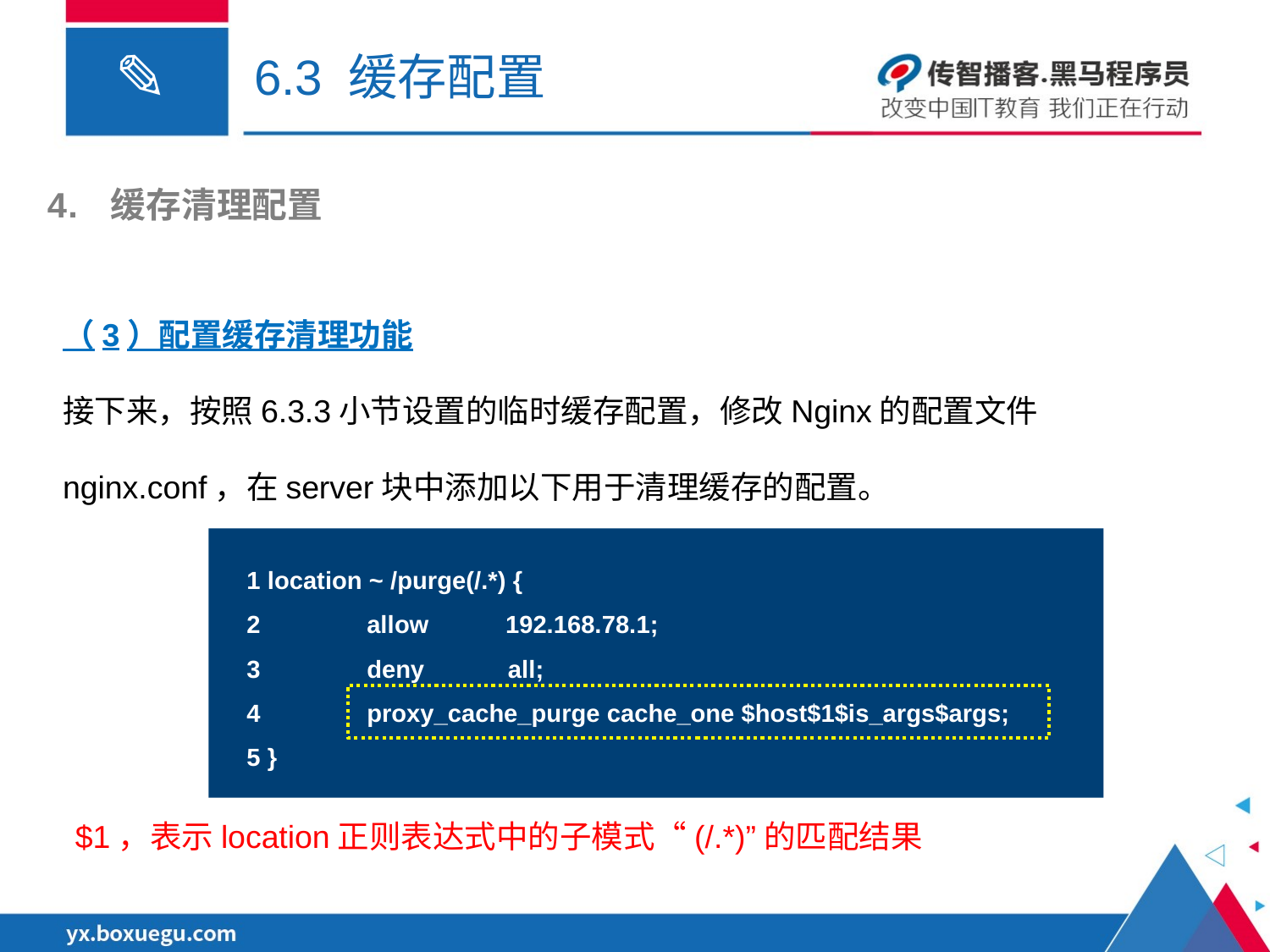

# 6.3 缓存配置
缓存清理配置
（3）配置缓存清理功能
接下来，按照6.3.3小节设置的临时缓存配置，修改Nginx的配置文件nginx.conf，在server块中添加以下用于清理缓存的配置。

 1 location ~ /purge(/.*) {
 2	allow           192.168.78.1;
 3	deny            all;
 4	proxy_cache_purge cache_one $host$1$is_args$args;
 5 }

$1，表示location正则表达式中的子模式“(/.*)”的匹配结果